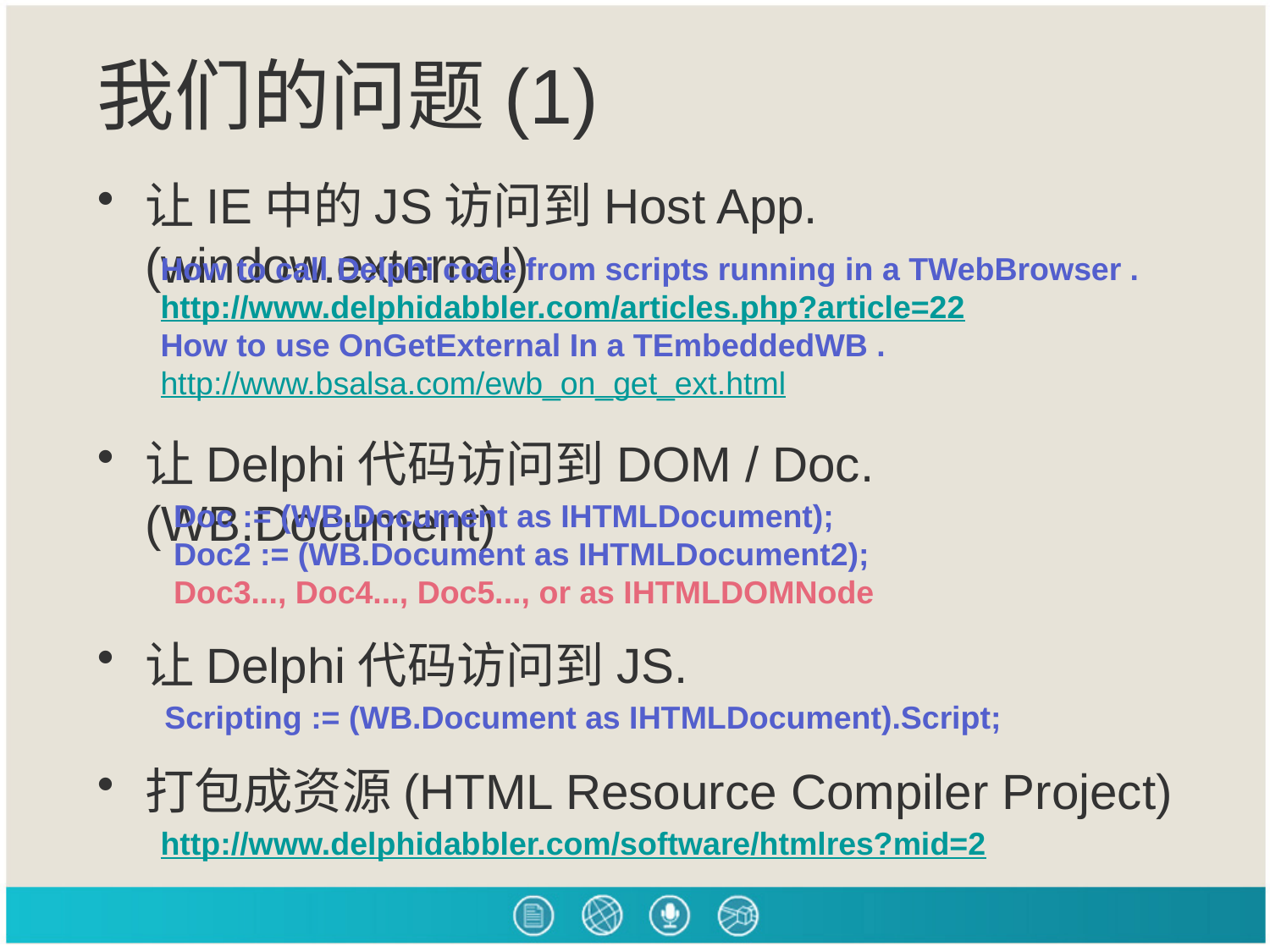

# 我们的问题(1)
让IE中的JS访问到Host App. (window.external)
How to call Delphi code from scripts running in a TWebBrowser .
http://www.delphidabbler.com/articles.php?article=22
How to use OnGetExternal In a TEmbeddedWB .
http://www.bsalsa.com/ewb_on_get_ext.html
让Delphi代码访问到DOM / Doc. (WB.Document)
Doc := (WB.Document as IHTMLDocument);
Doc2 := (WB.Document as IHTMLDocument2);
Doc3..., Doc4..., Doc5..., or as IHTMLDOMNode
让Delphi代码访问到JS.
Scripting := (WB.Document as IHTMLDocument).Script;
打包成资源(HTML Resource Compiler Project)
http://www.delphidabbler.com/software/htmlres?mid=2